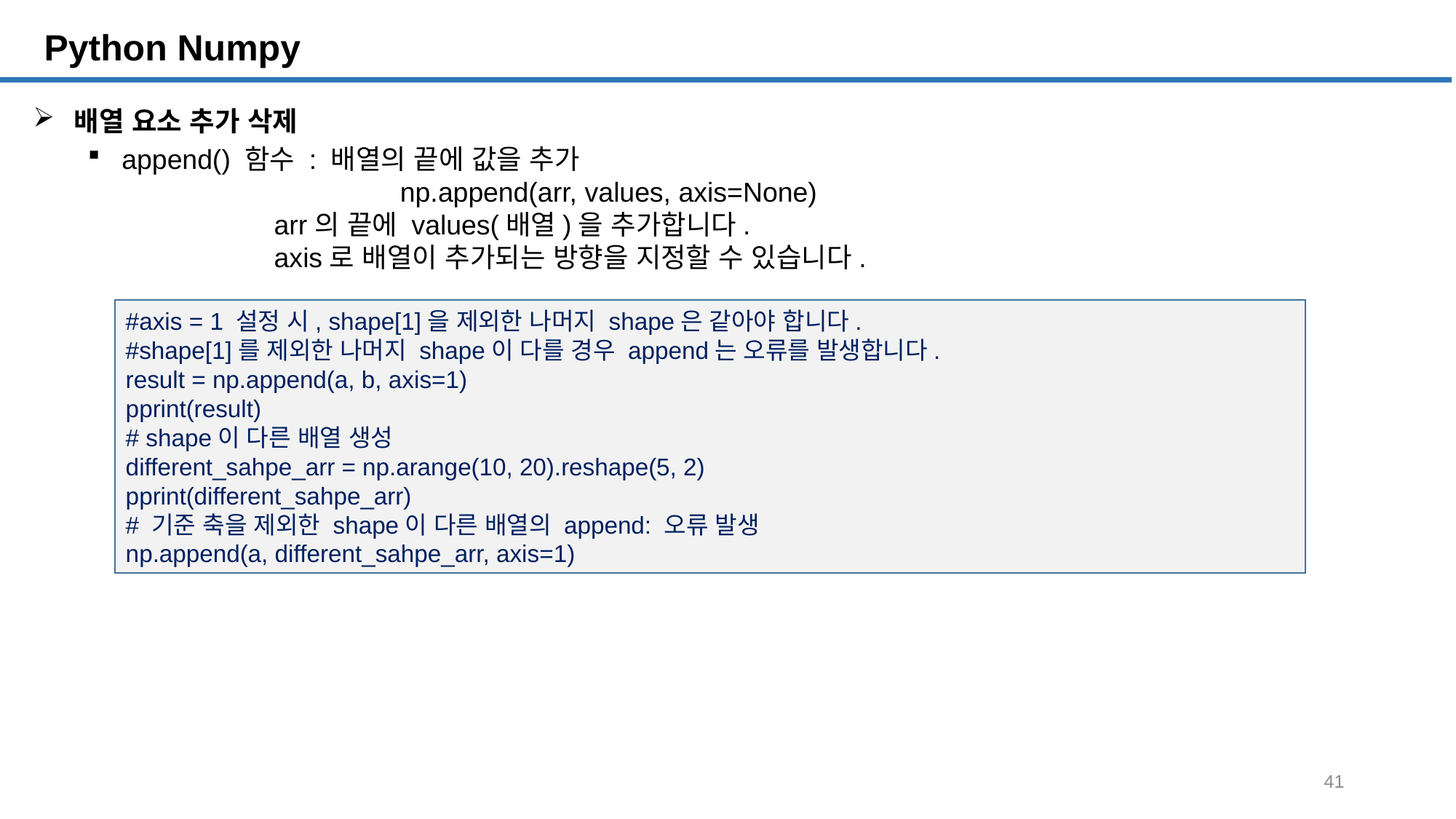

SQL 튜닝 개요
# Python Numpy

배열 요소 추가 삭제
append() 함수 : 배열의 끝에 값을 추가
		       np.append(arr, values, axis=None)
                    arr의 끝에 values(배열)을 추가합니다.
                    axis로 배열이 추가되는 방향을 지정할 수 있습니다.
#axis = 1 설정 시, shape[1]을 제외한 나머지 shape은 같아야 합니다.
#shape[1]를 제외한 나머지 shape이 다를 경우 append는 오류를 발생합니다.
result = np.append(a, b, axis=1)
pprint(result)
# shape이 다른 배열 생성
different_sahpe_arr = np.arange(10, 20).reshape(5, 2)
pprint(different_sahpe_arr)
# 기준 축을 제외한 shape이 다른 배열의 append: 오류 발생
np.append(a, different_sahpe_arr, axis=1)
41